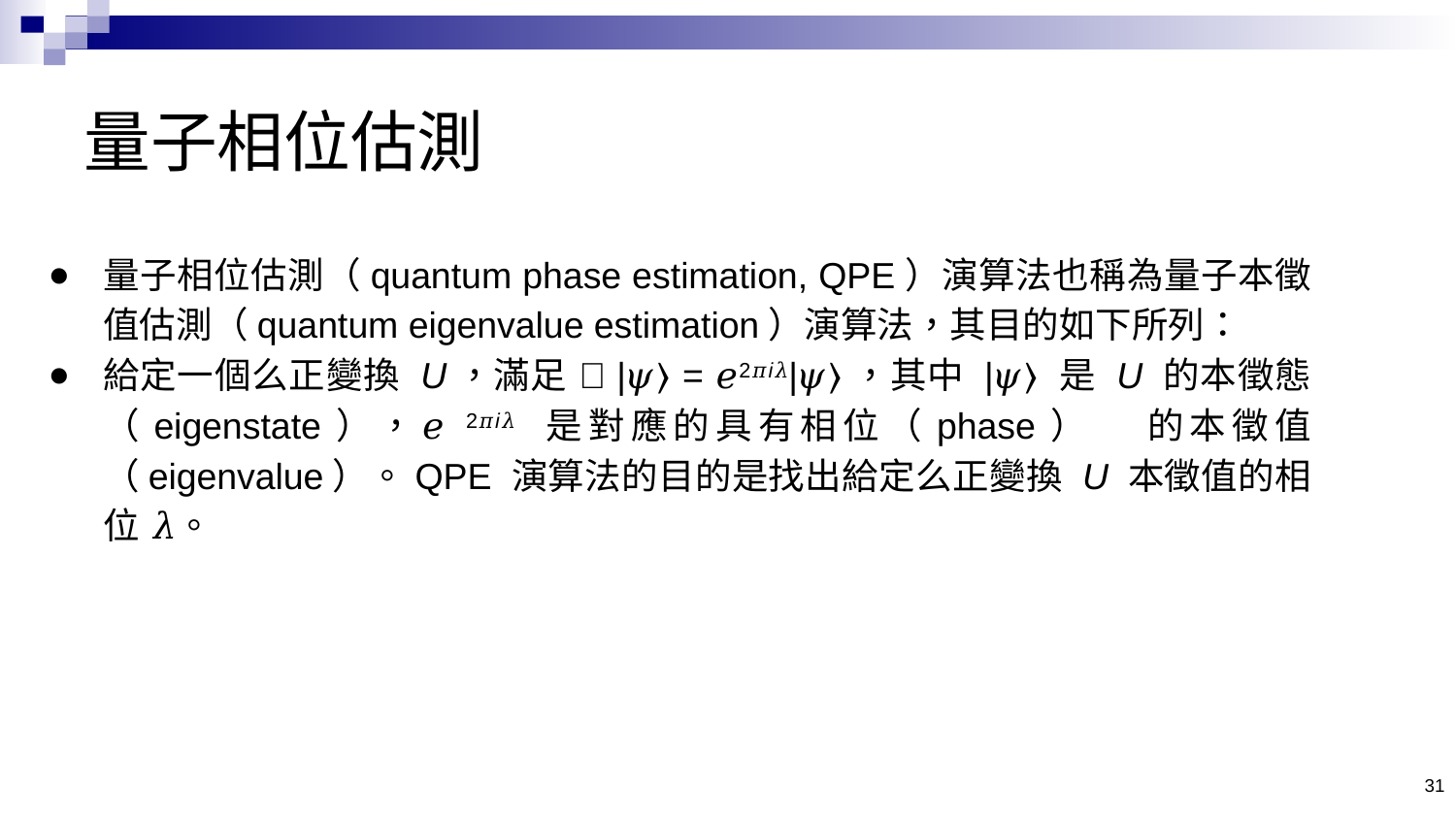

# 量子相位估測
量子相位估測（quantum phase estimation, QPE）演算法也稱為量子本徵值估測（quantum eigenvalue estimation）演算法，其目的如下所列：
給定一個么正變換 U，滿足 𝑈|𝜓⟩ = 𝑒2𝜋i𝜆|𝜓⟩，其中 |𝜓⟩ 是 U 的本徵態（eigenstate），𝑒2𝜋i𝜆 是對應的具有相位（phase）𝜆 的本徵值（eigenvalue）。QPE 演算法的目的是找出給定么正變換 U 本徵值的相位 𝜆。
31